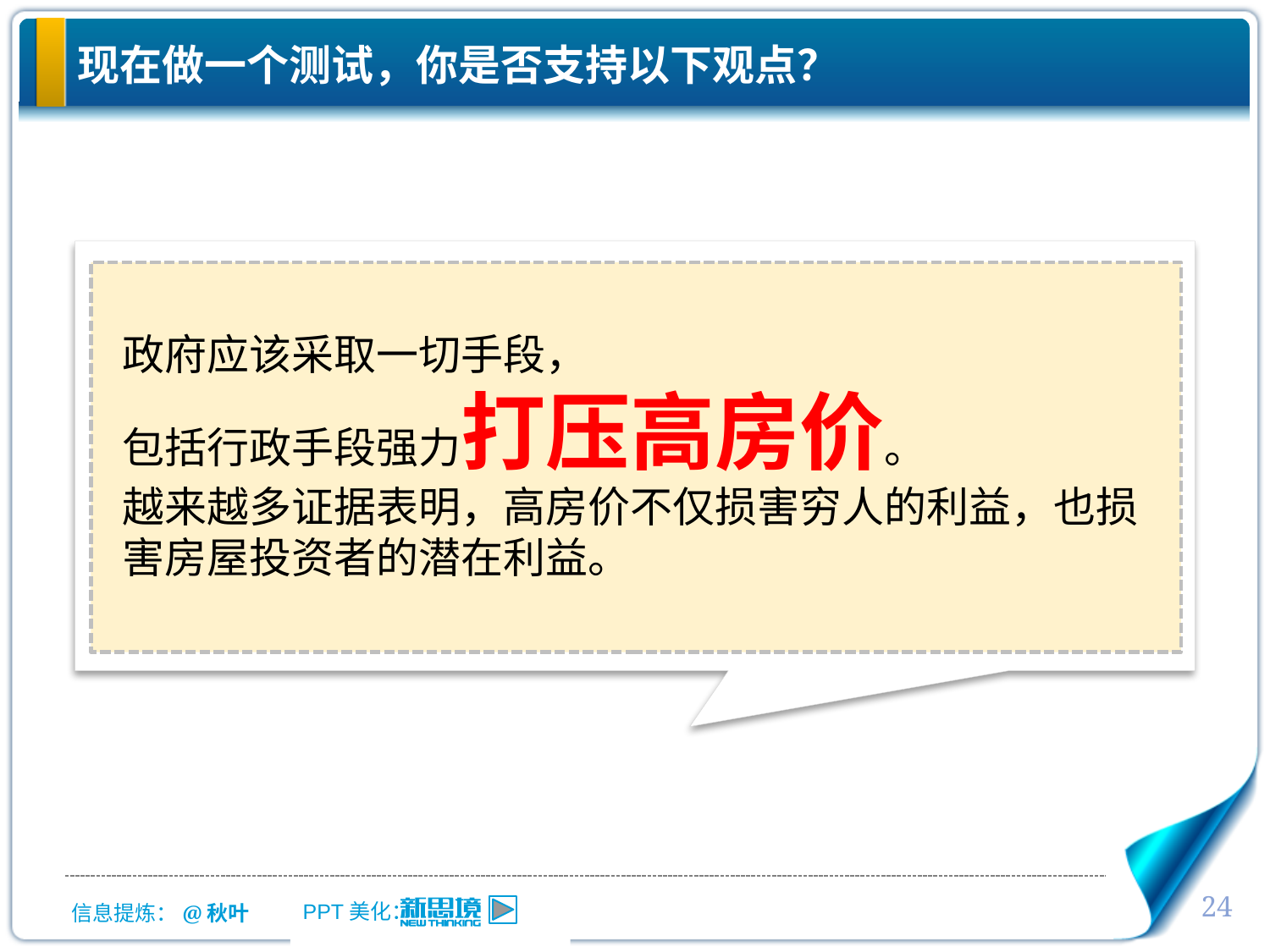

# 现在做一个测试，你是否支持以下观点？

政府应该采取一切手段，
包括行政手段强力打压高房价。
越来越多证据表明，高房价不仅损害穷人的利益，也损害房屋投资者的潜在利益。
24